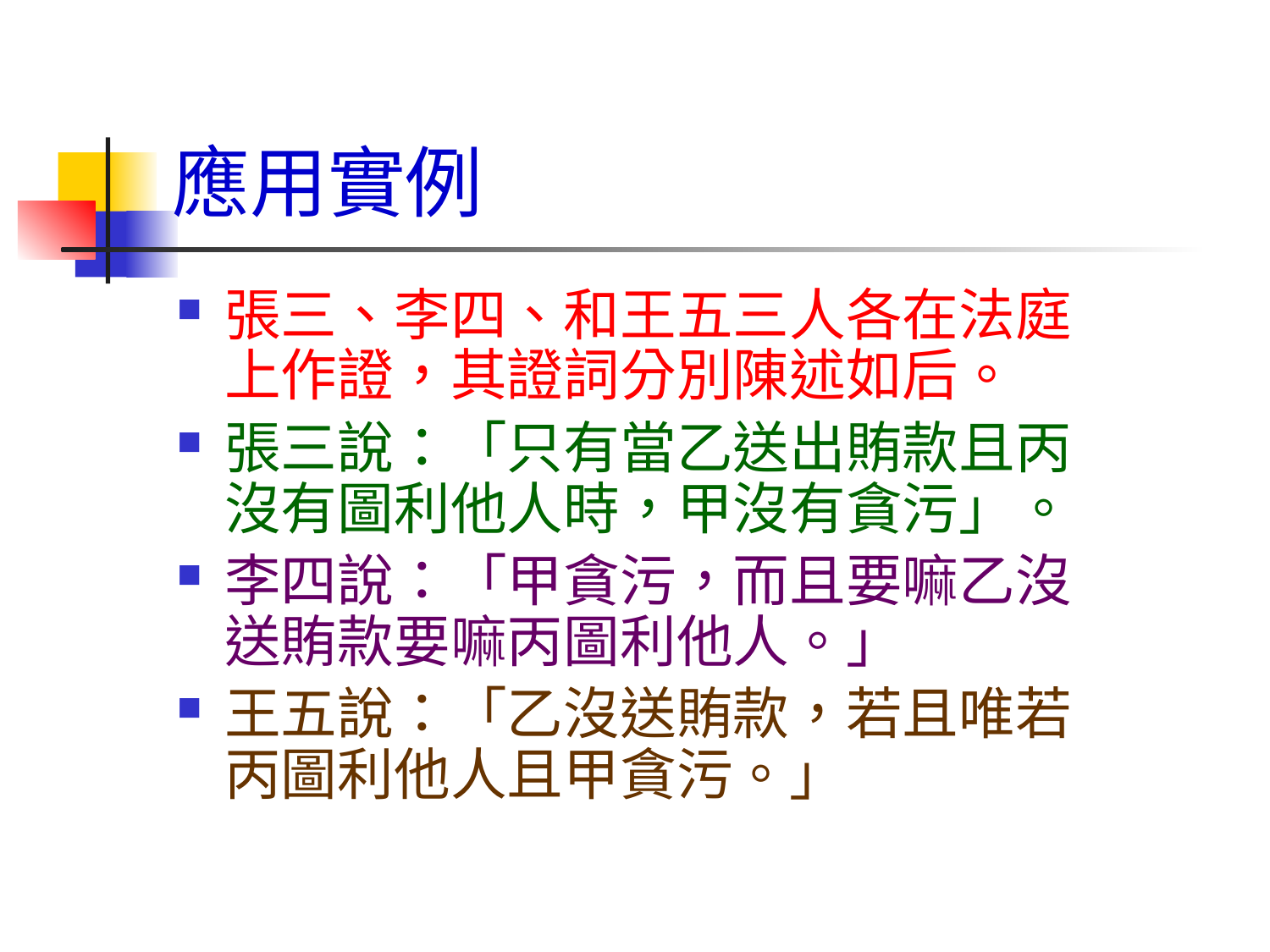

# 應用實例
張三、李四、和王五三人各在法庭上作證，其證詞分別陳述如后。
張三說：「只有當乙送出賄款且丙沒有圖利他人時，甲沒有貪污」。
李四說：「甲貪污，而且要嘛乙沒送賄款要嘛丙圖利他人。」
王五說：「乙沒送賄款，若且唯若丙圖利他人且甲貪污。」